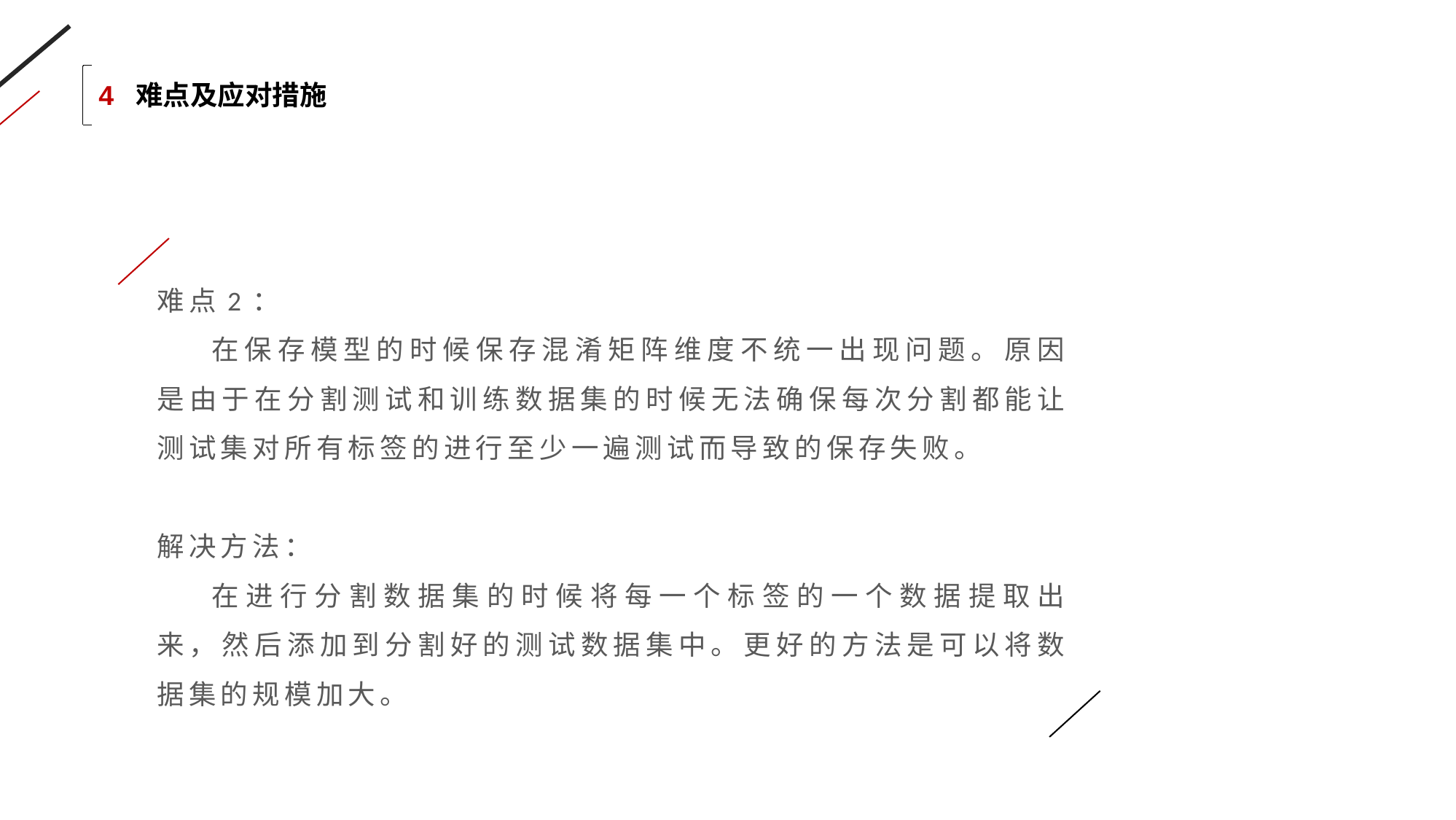

4  难点及应对措施

难点2：
在保存模型的时候保存混淆矩阵维度不统一出现问题。原因是由于在分割测试和训练数据集的时候无法确保每次分割都能让测试集对所有标签的进行至少一遍测试而导致的保存失败。

解决方法：
在进行分割数据集的时候将每一个标签的一个数据提取出来，然后添加到分割好的测试数据集中。更好的方法是可以将数据集的规模加大。